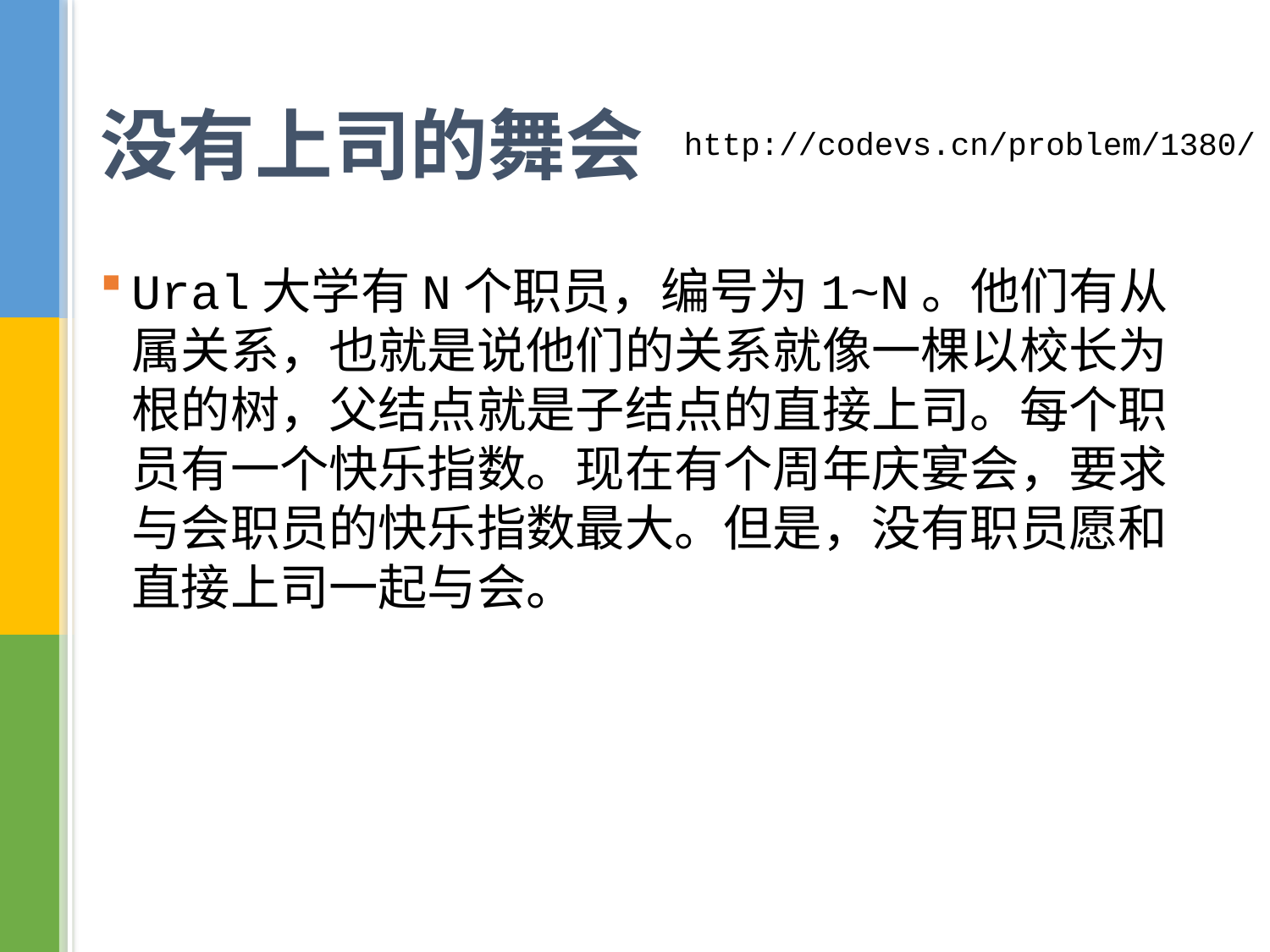

# 没有上司的舞会
http://codevs.cn/problem/1380/
Ural大学有N个职员，编号为1~N。他们有从属关系，也就是说他们的关系就像一棵以校长为根的树，父结点就是子结点的直接上司。每个职员有一个快乐指数。现在有个周年庆宴会，要求与会职员的快乐指数最大。但是，没有职员愿和直接上司一起与会。